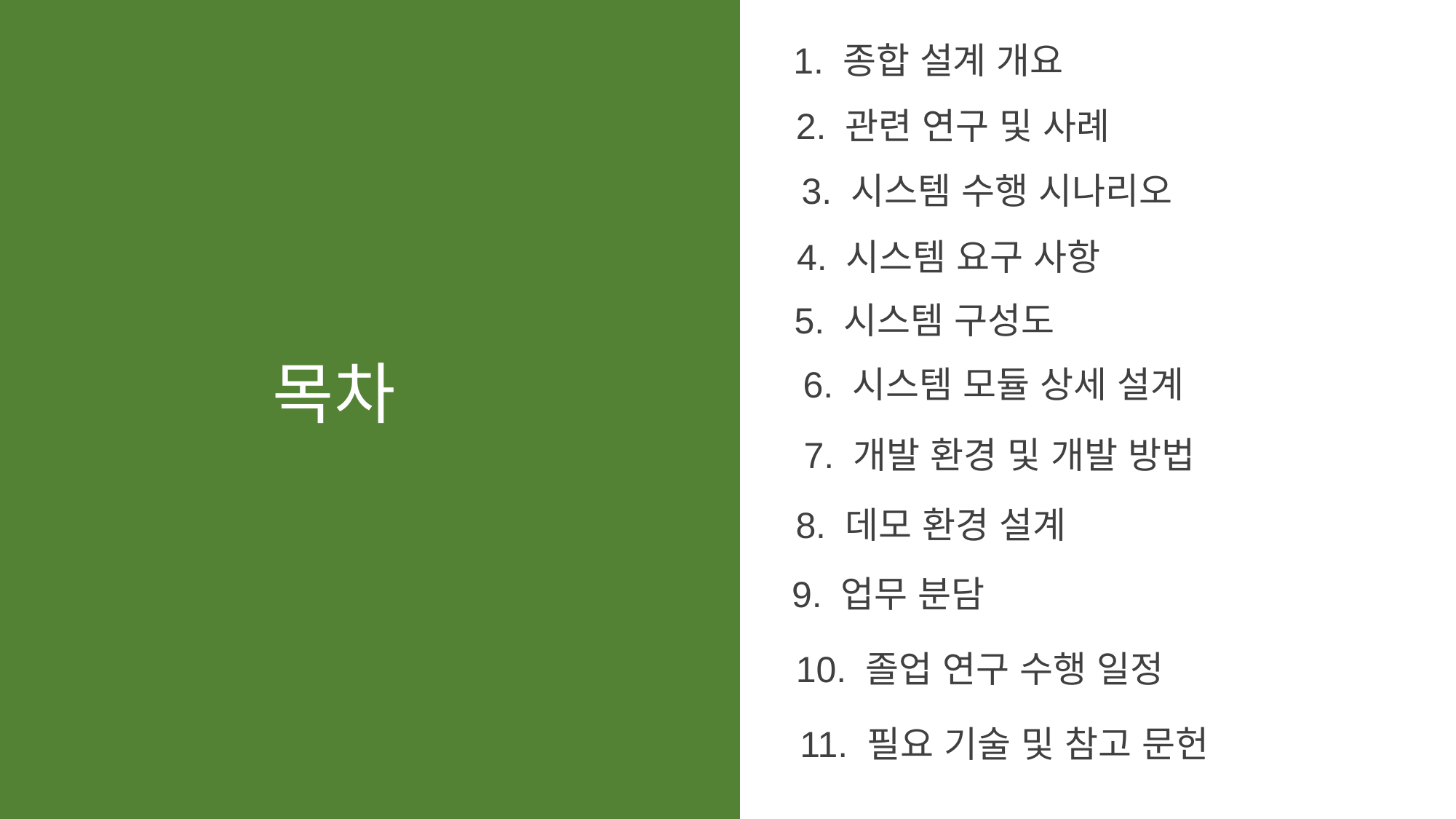

1. 종합 설계 개요
2. 관련 연구 및 사례
3. 시스템 수행 시나리오
4. 시스템 요구 사항
5. 시스템 구성도
목차
6. 시스템 모듈 상세 설계
7. 개발 환경 및 개발 방법
8. 데모 환경 설계
9. 업무 분담
10. 졸업 연구 수행 일정
11. 필요 기술 및 참고 문헌